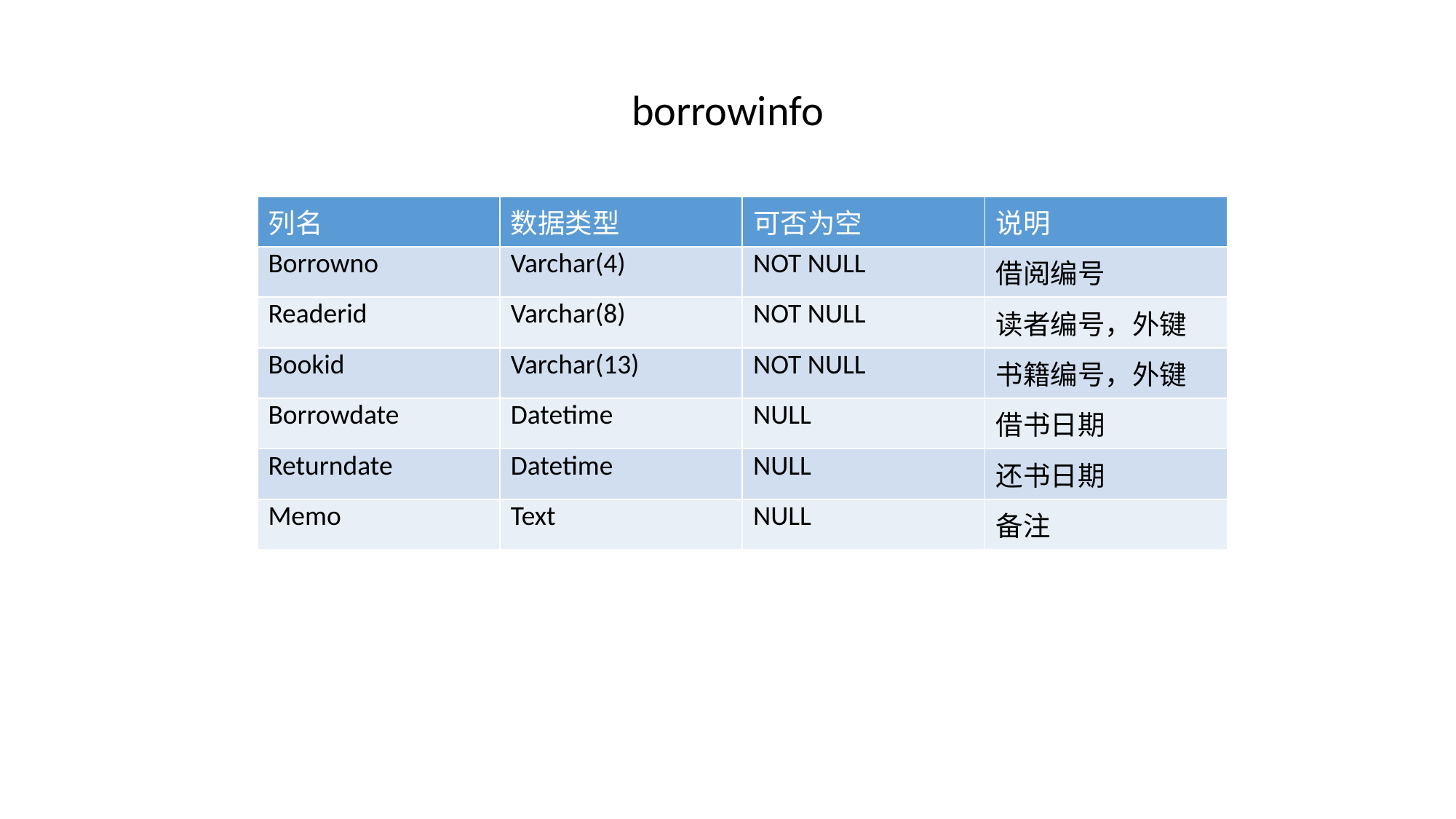

# borrowinfo
| 列名 | 数据类型 | 可否为空 | 说明 |
| --- | --- | --- | --- |
| Borrowno | Varchar(4) | NOT NULL | 借阅编号 |
| Readerid | Varchar(8) | NOT NULL | 读者编号，外键 |
| Bookid | Varchar(13) | NOT NULL | 书籍编号，外键 |
| Borrowdate | Datetime | NULL | 借书日期 |
| Returndate | Datetime | NULL | 还书日期 |
| Memo | Text | NULL | 备注 |